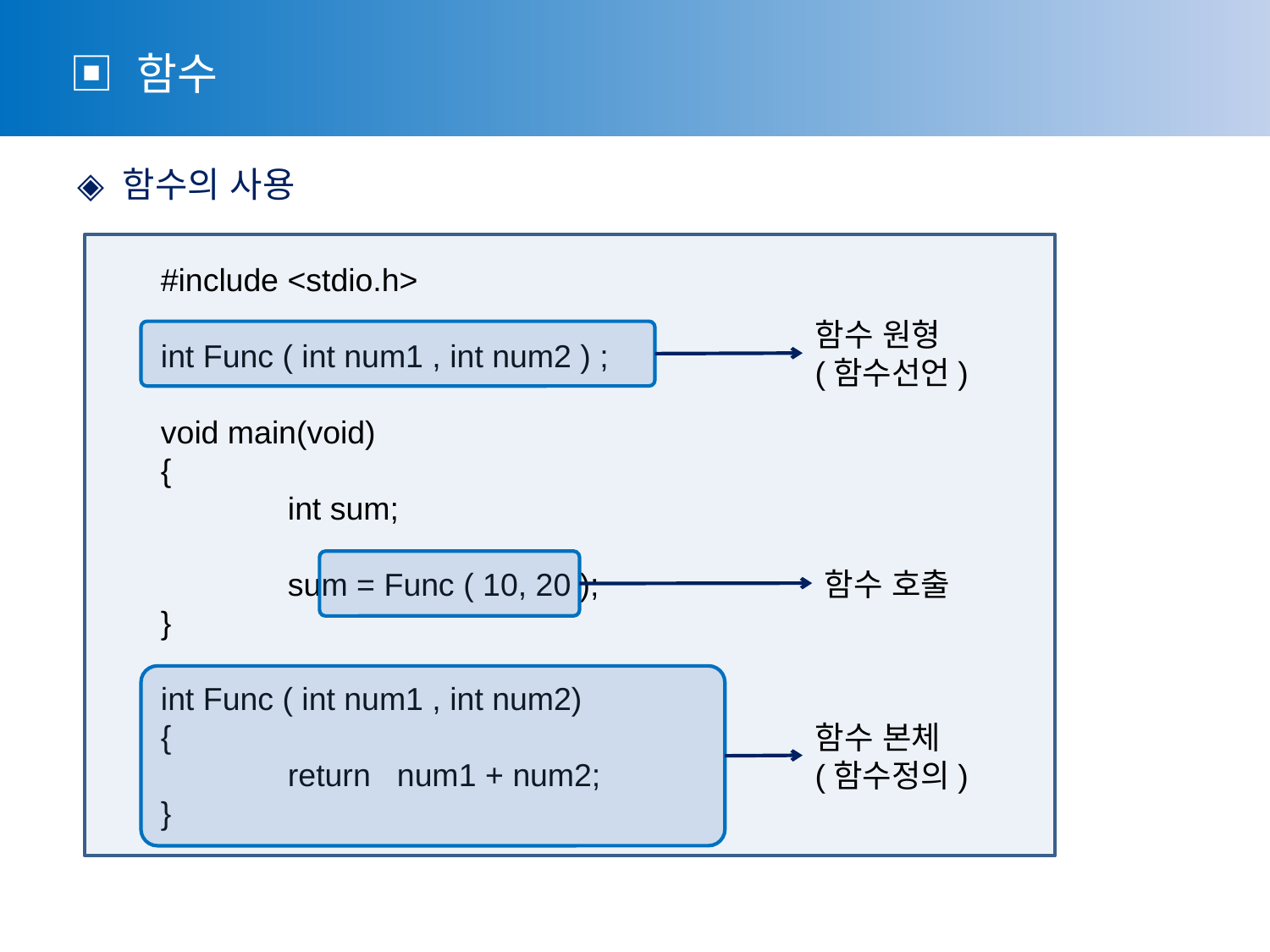

▣ 함수
 ◈ 함수의 사용
#include <stdio.h>

int Func ( int num1 , int num2 ) ;

void main(void)
{
	int sum;

	sum = Func ( 10, 20 );
}

int Func ( int num1 , int num2)
{
	return   num1 + num2;
}
함수 원형
(함수선언)

함수 호출

함수 본체
(함수정의)